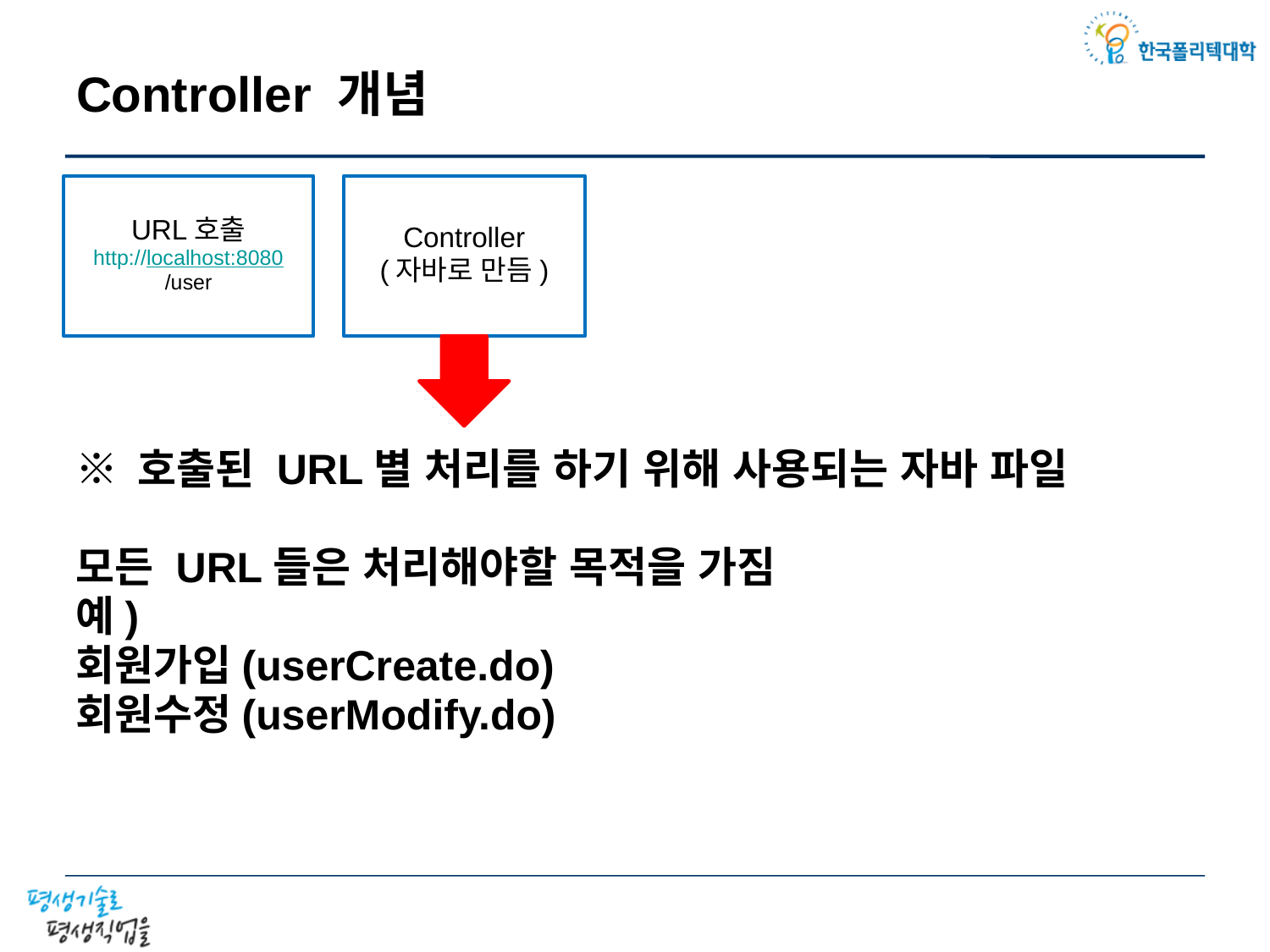

# Controller 개념
URL호출
http://localhost:8080
/user
Controller
(자바로 만듬)

※ 호출된 URL별 처리를 하기 위해 사용되는 자바 파일

모든 URL들은 처리해야할 목적을 가짐
예)
회원가입(userCreate.do)
회원수정(userModify.do)